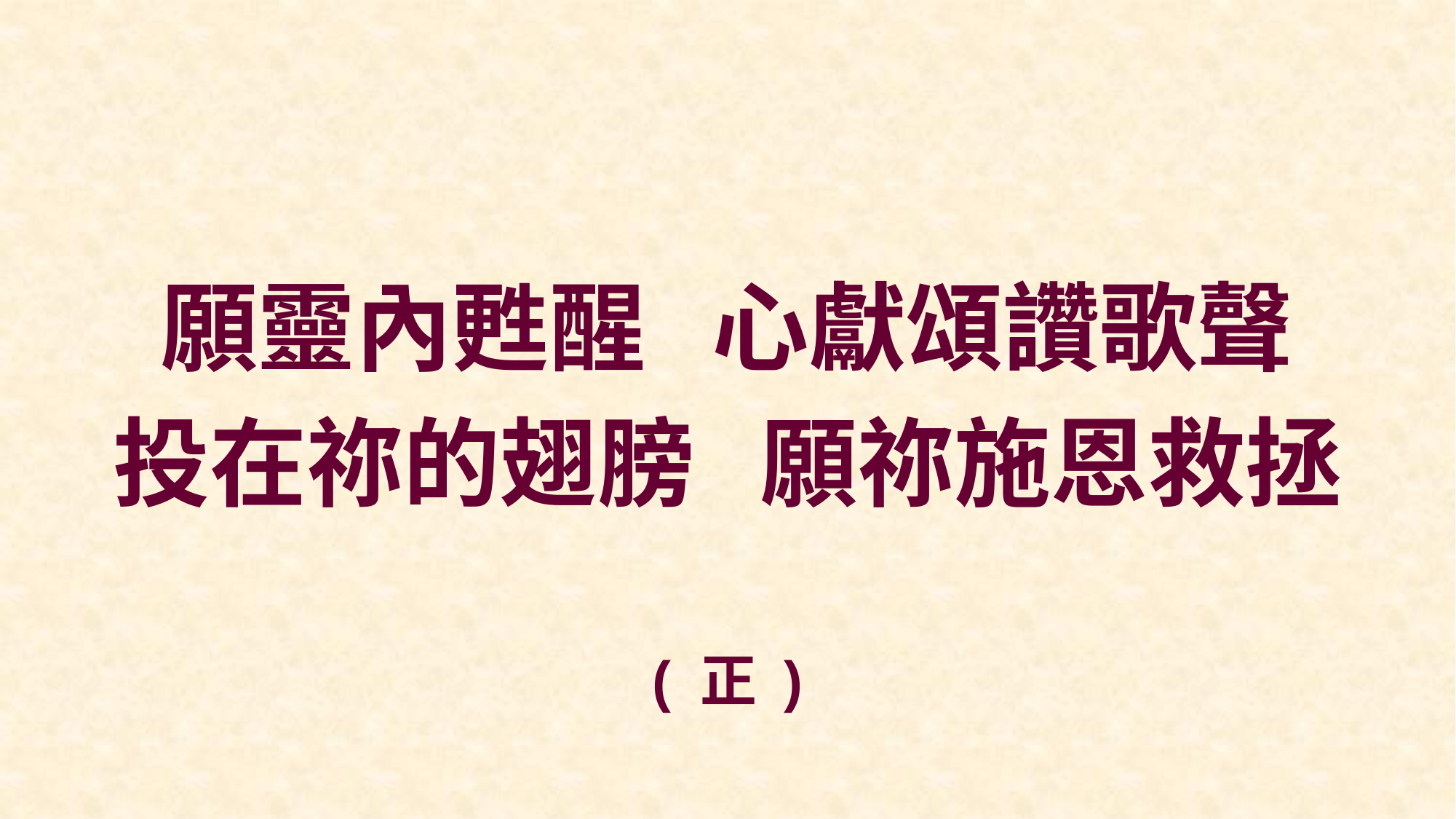

願靈內甦醒   心獻頌讚歌聲
投在祢的翅膀   願祢施恩救拯
( 正 )